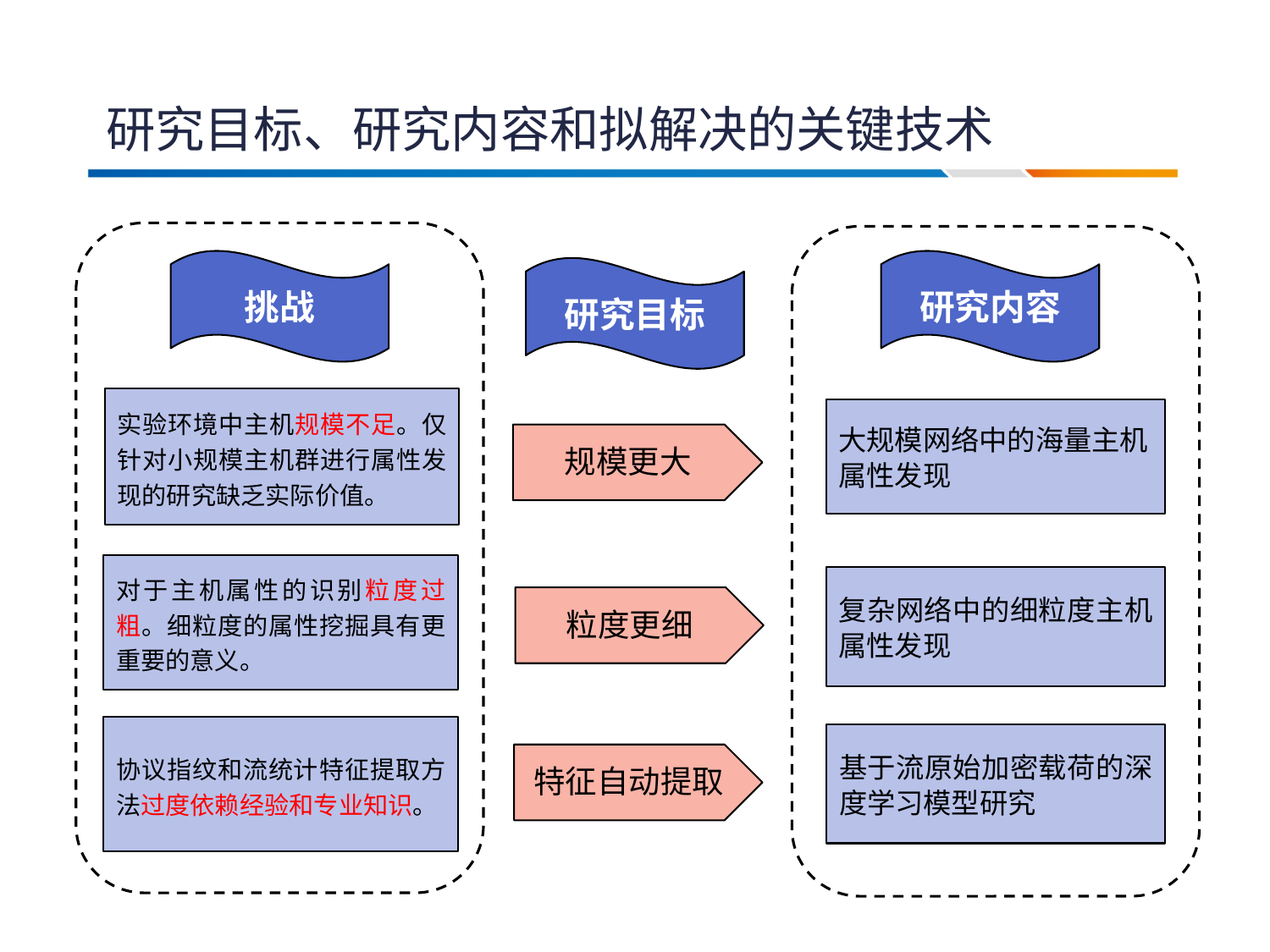

# 研究目标、研究内容和拟解决的关键技术

挑战
研究内容
研究目标
实验环境中主机规模不足。仅针对小规模主机群进行属性发现的研究缺乏实际价值。
大规模网络中的海量主机属性发现
规模更大
对于主机属性的识别粒度过粗。细粒度的属性挖掘具有更重要的意义。
复杂网络中的细粒度主机属性发现
粒度更细

协议指纹和流统计特征提取方法过度依赖经验和专业知识。
基于流原始加密载荷的深度学习模型研究
特征自动提取